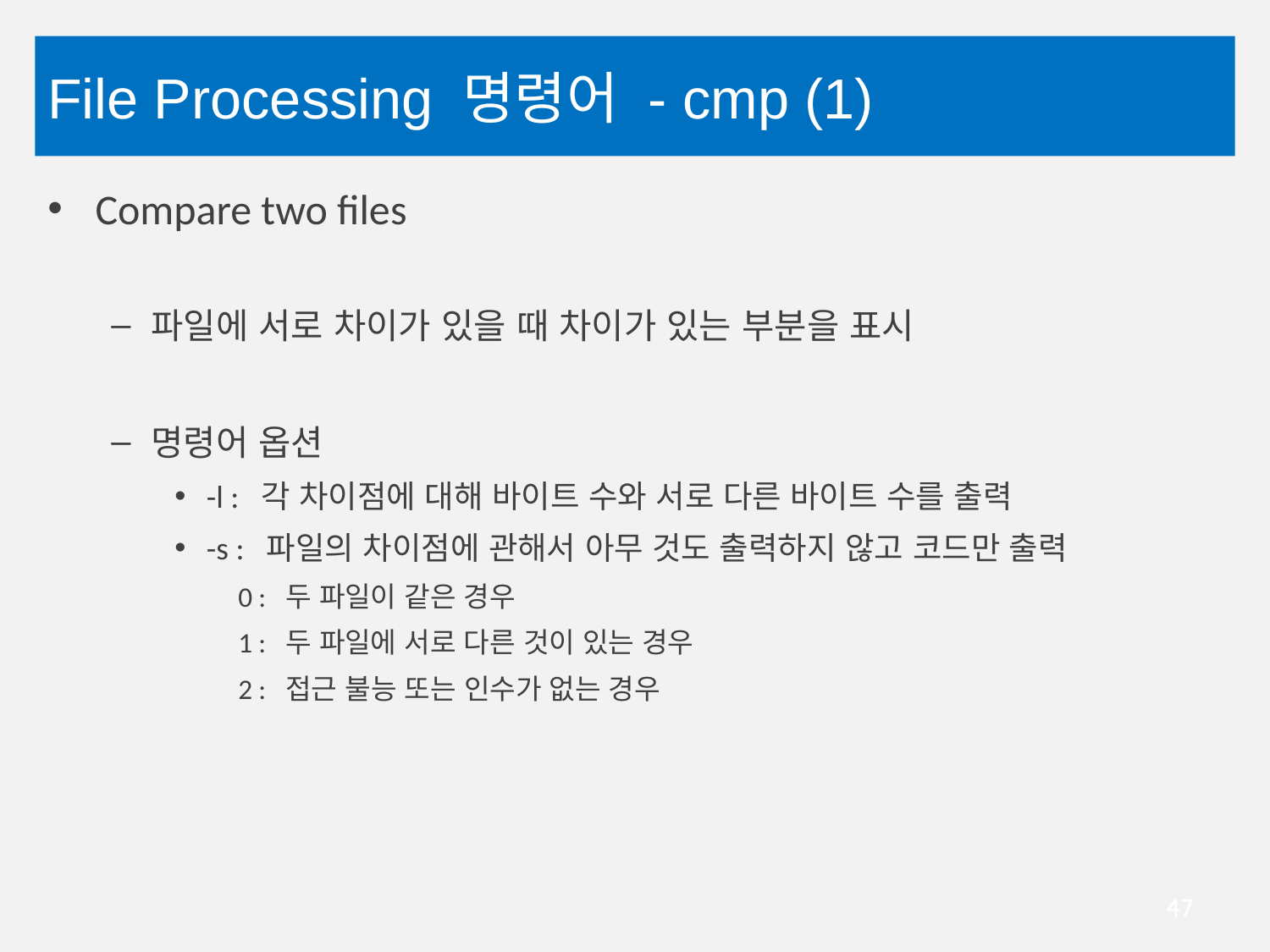

# File Processing 명령어 - cmp (1)
Compare two files

파일에 서로 차이가 있을 때 차이가 있는 부분을 표시

명령어 옵션
-l :  각 차이점에 대해 바이트 수와 서로 다른 바이트 수를 출력
-s :  파일의 차이점에 관해서 아무 것도 출력하지 않고 코드만 출력
0 :  두 파일이 같은 경우
1 :  두 파일에 서로 다른 것이 있는 경우
2 :  접근 불능 또는 인수가 없는 경우
47